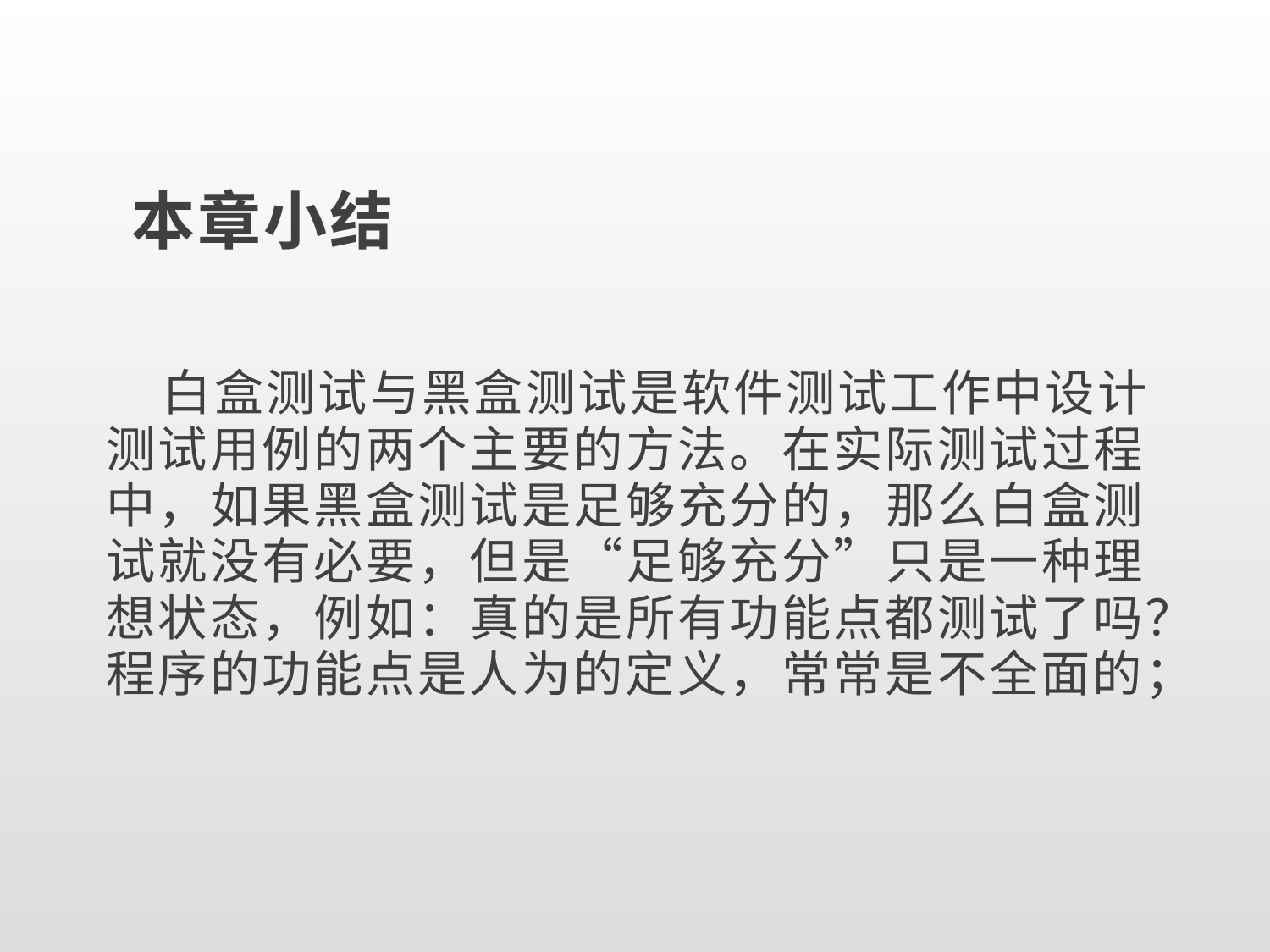

本章小结

     白盒测试与黑盒测试是软件测试工作中设计测试用例的两个主要的方法。在实际测试过程中，如果黑盒测试是足够充分的，那么白盒测试就没有必要，但是“足够充分”只是一种理想状态，例如：真的是所有功能点都测试了吗？程序的功能点是人为的定义，常常是不全面的；